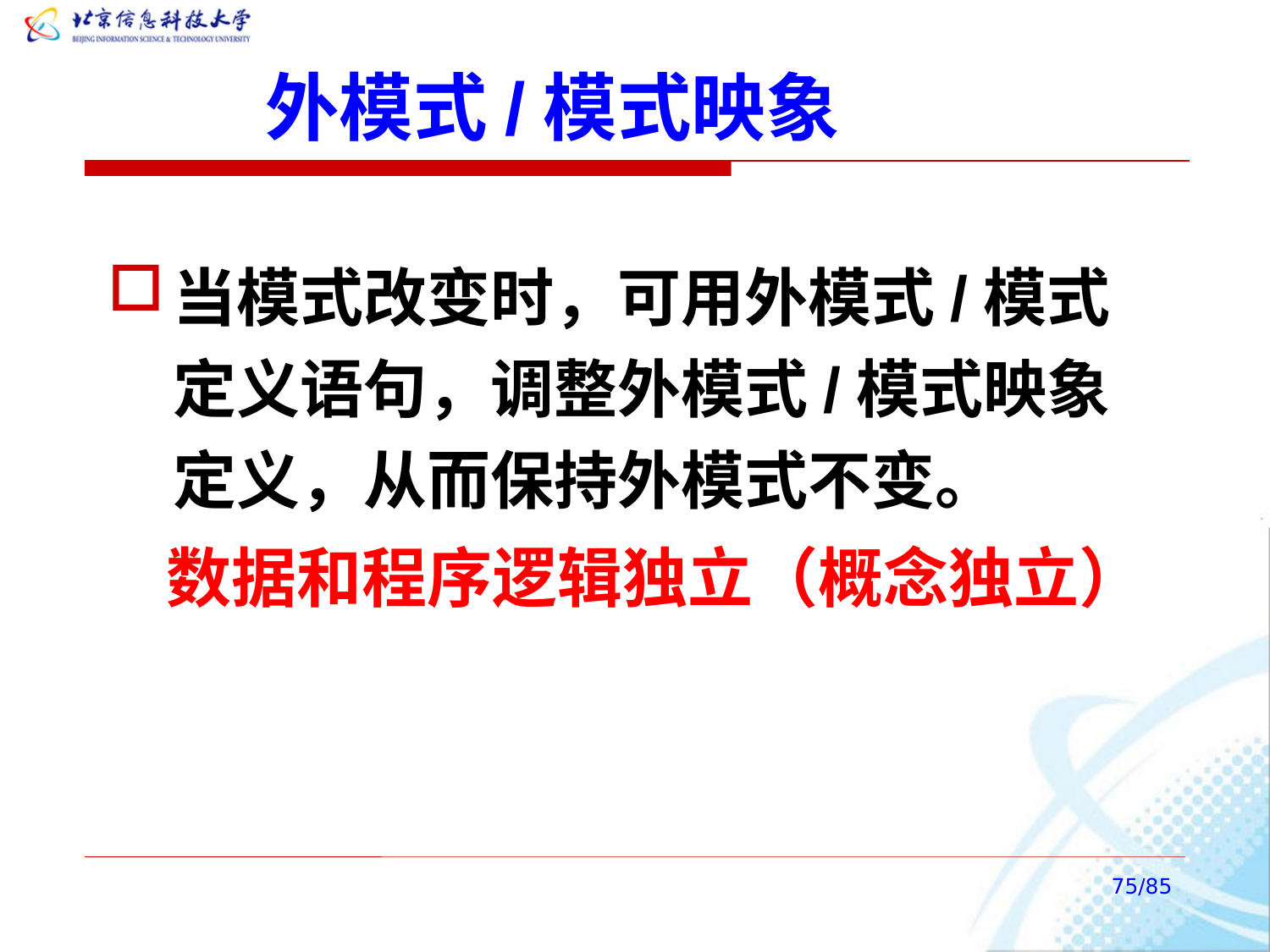

# 外模式/模式映象
当模式改变时，可用外模式/模式定义语句，调整外模式/模式映象定义，从而保持外模式不变。
    数据和程序逻辑独立（概念独立）

75/85